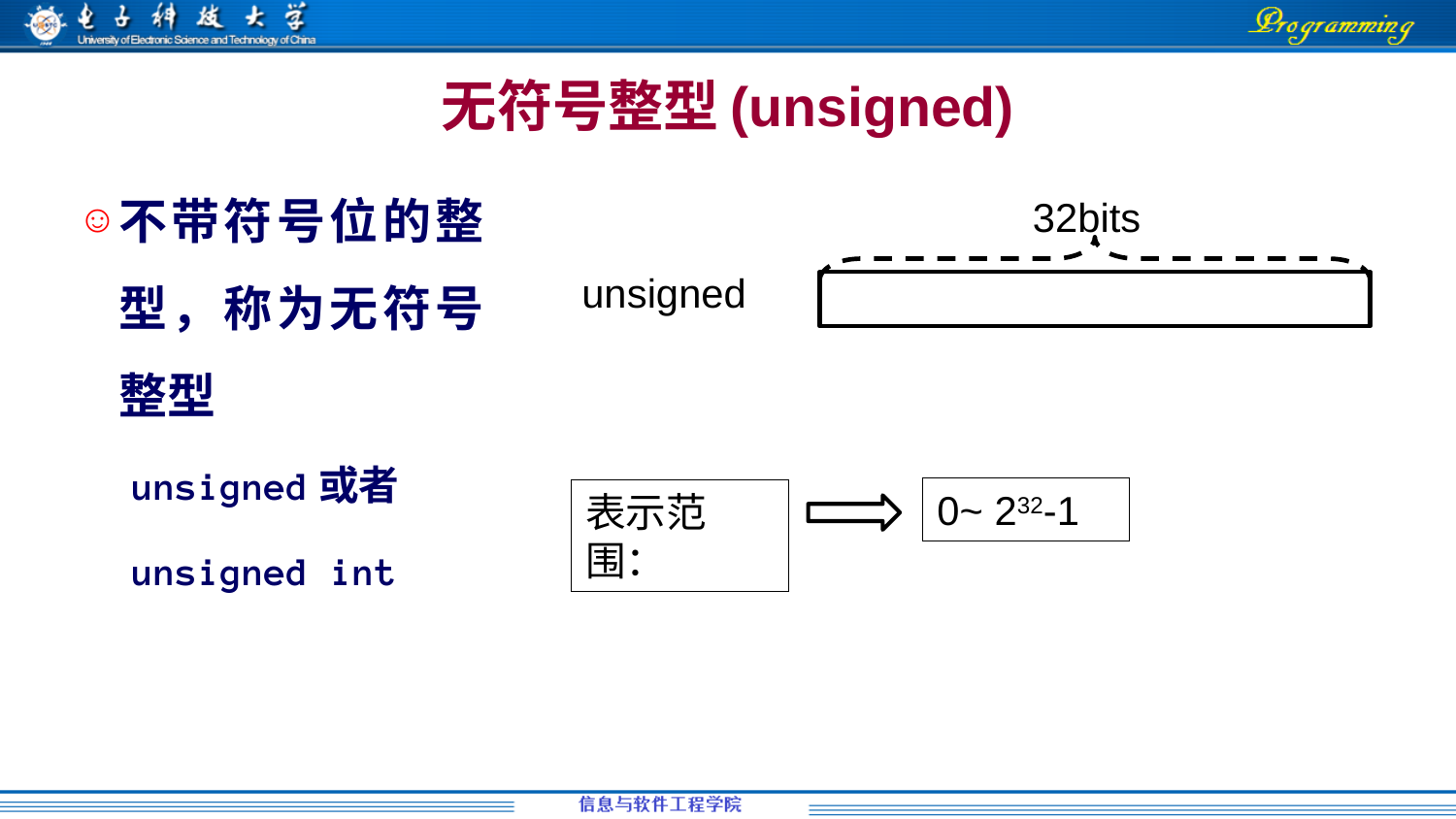

# 无符号整型(unsigned)
不带符号位的整型，称为无符号整型
unsigned或者
unsigned int

32bits
unsigned

0~ 232-1
表示范围：